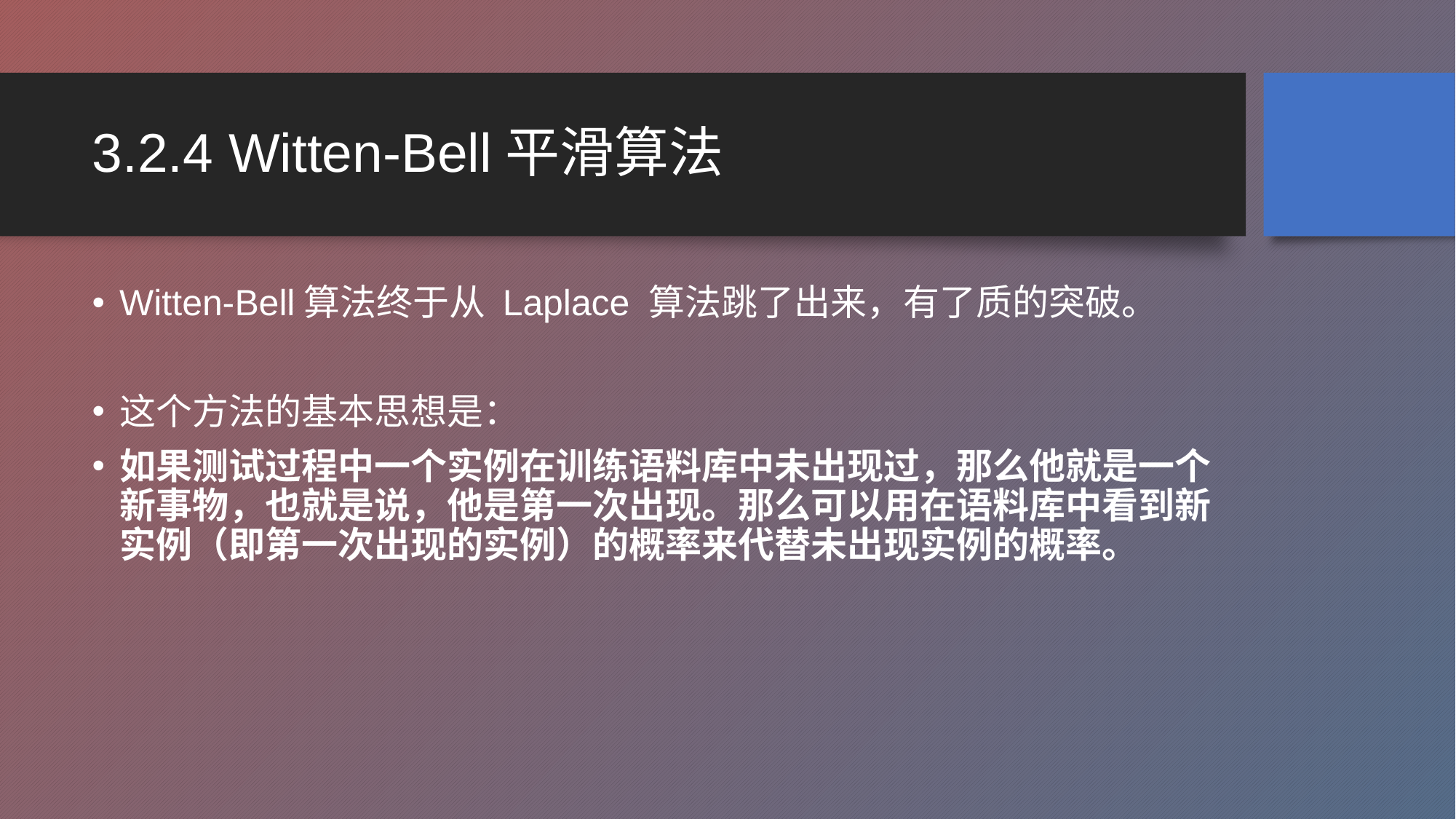

# 3.2.4 Witten-Bell平滑算法
Witten-Bell算法终于从 Laplace 算法跳了出来，有了质的突破。

这个方法的基本思想是：
如果测试过程中一个实例在训练语料库中未出现过，那么他就是一个新事物，也就是说，他是第一次出现。那么可以用在语料库中看到新实例（即第一次出现的实例）的概率来代替未出现实例的概率。